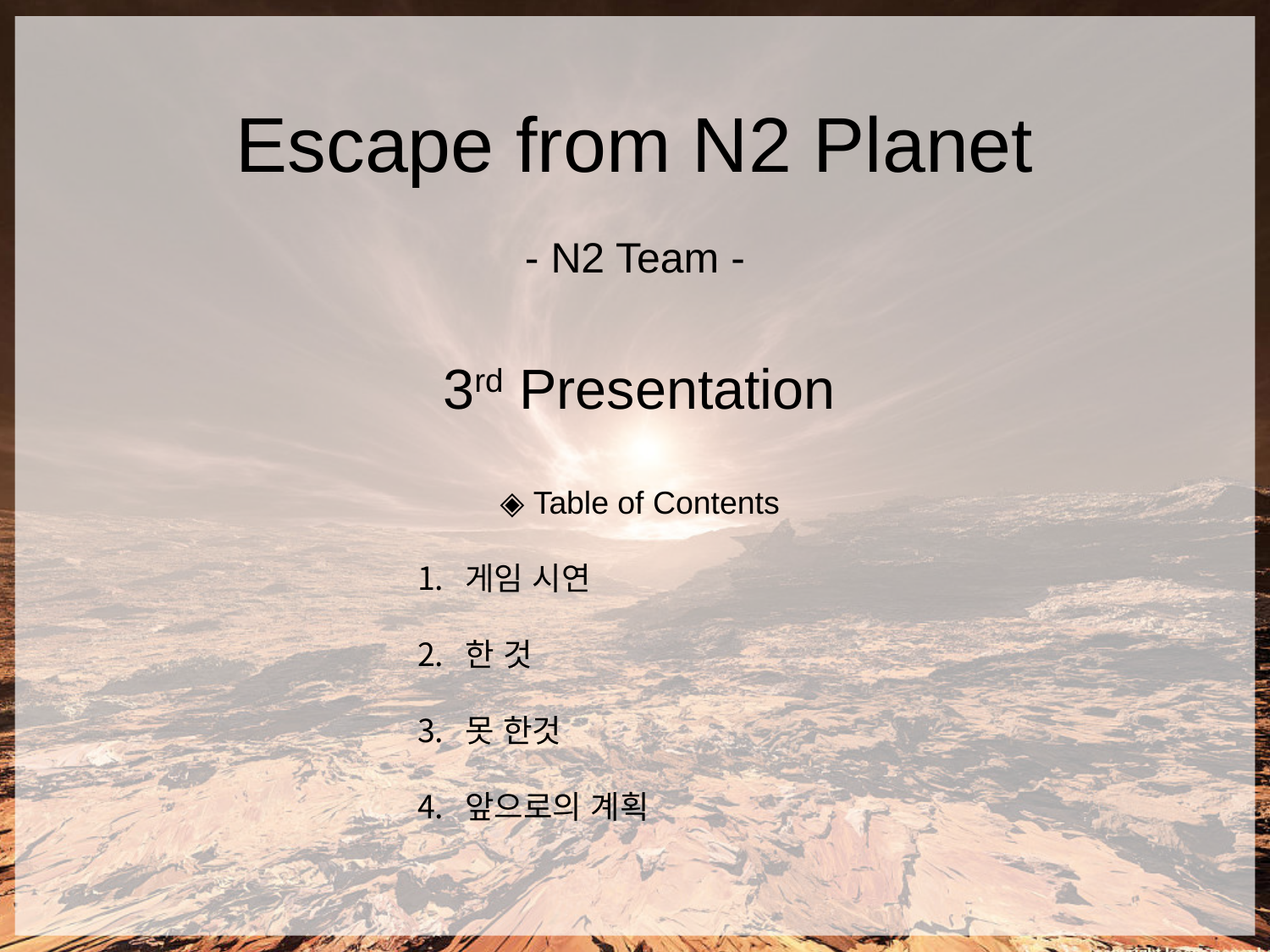

# Escape from N2 Planet - N2 Team -
3rd Presentation
◈ Table of Contents

게임 시연

한 것

못 한것

앞으로의 계획